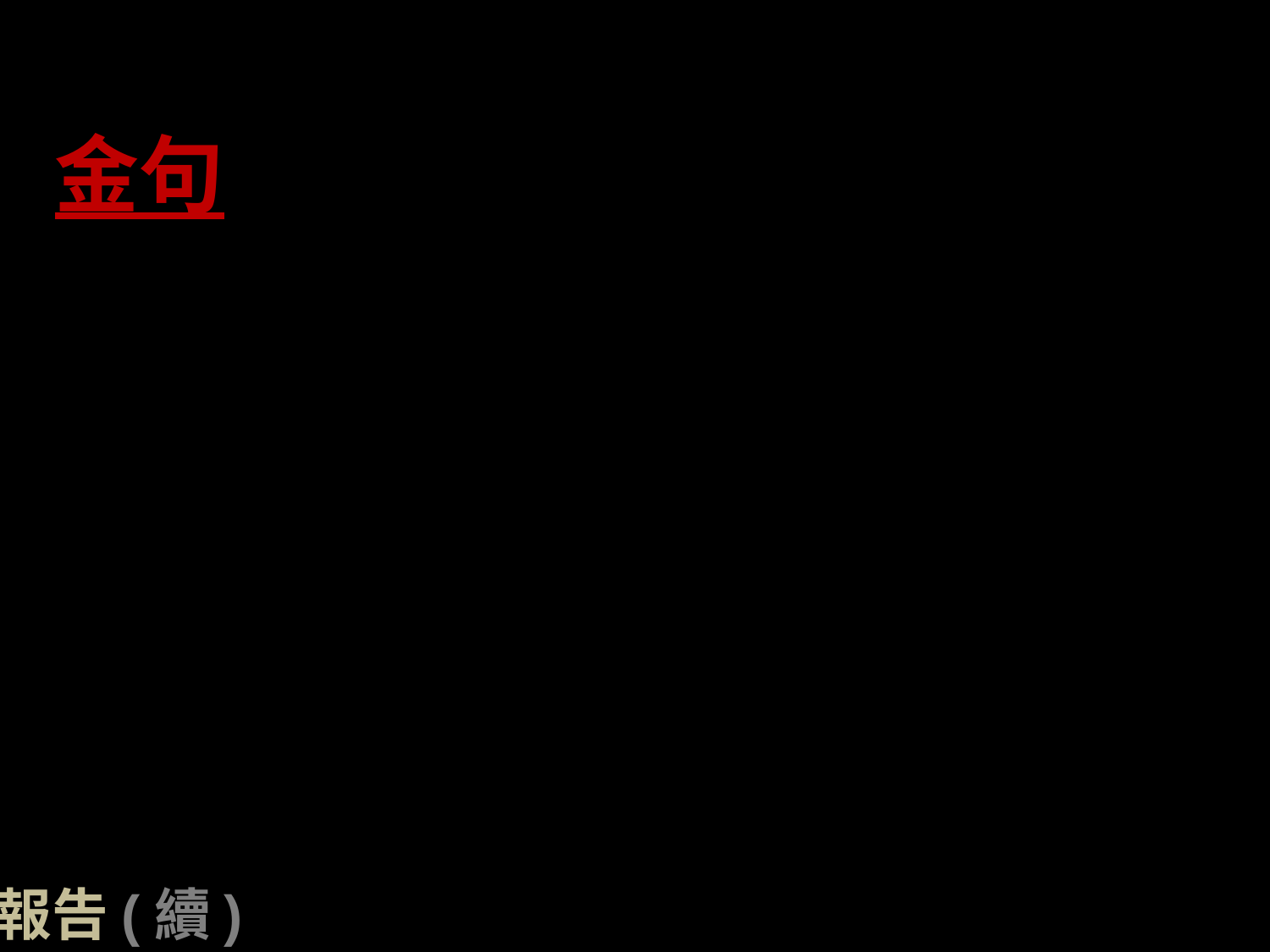

金句
「見若有智慧的人，欲
關心諸個代誌，亦欲數念耶和華的
慈愛。 」
                                （詩篇 第 107 篇第 43 節）
報告(續)